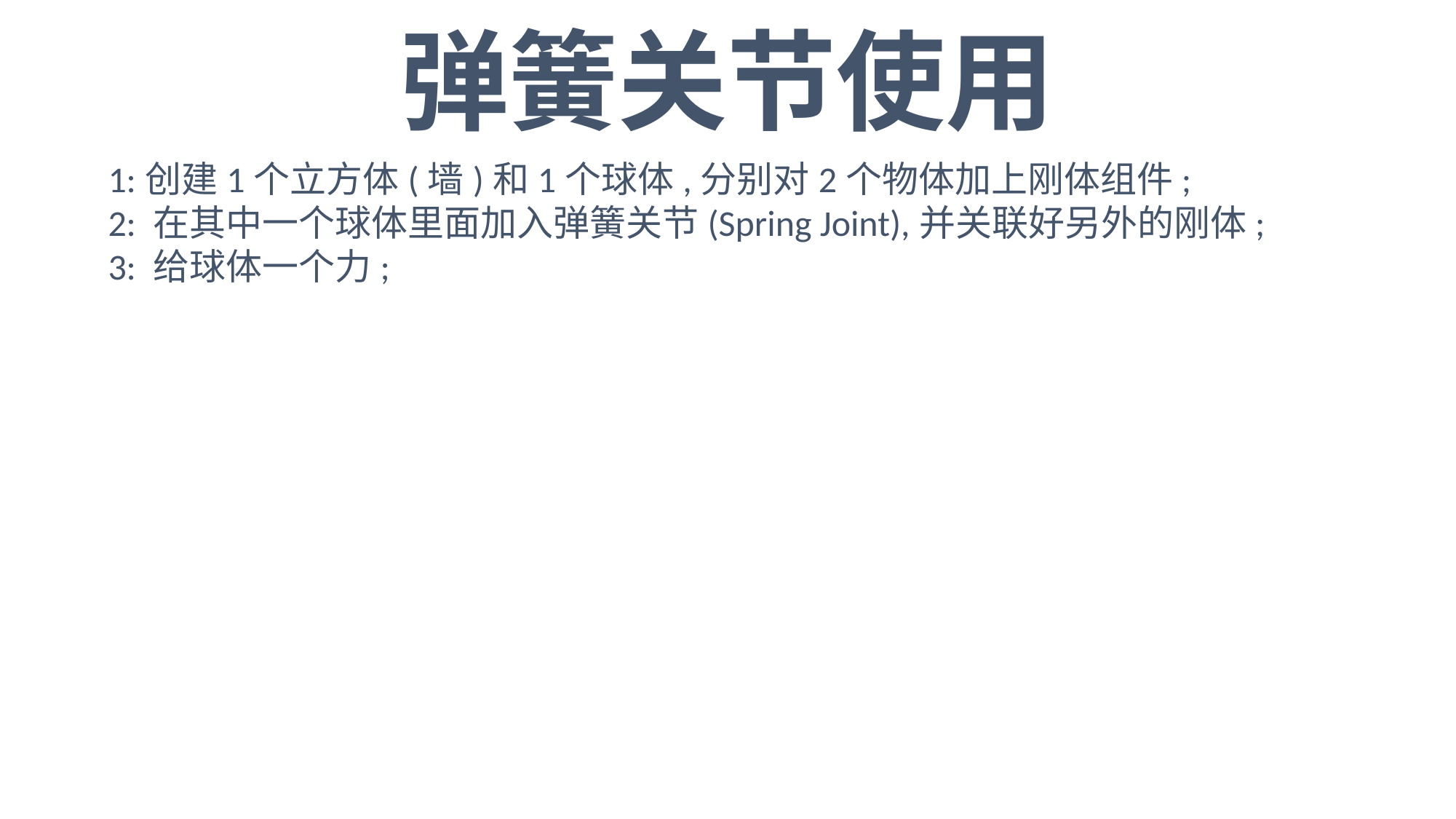

弹簧关节使用
1:创建1个立方体(墙)和1个球体,分别对2个物体加上刚体组件;
2: 在其中一个球体里面加入弹簧关节(Spring Joint),并关联好另外的刚体;
3: 给球体一个力;
7